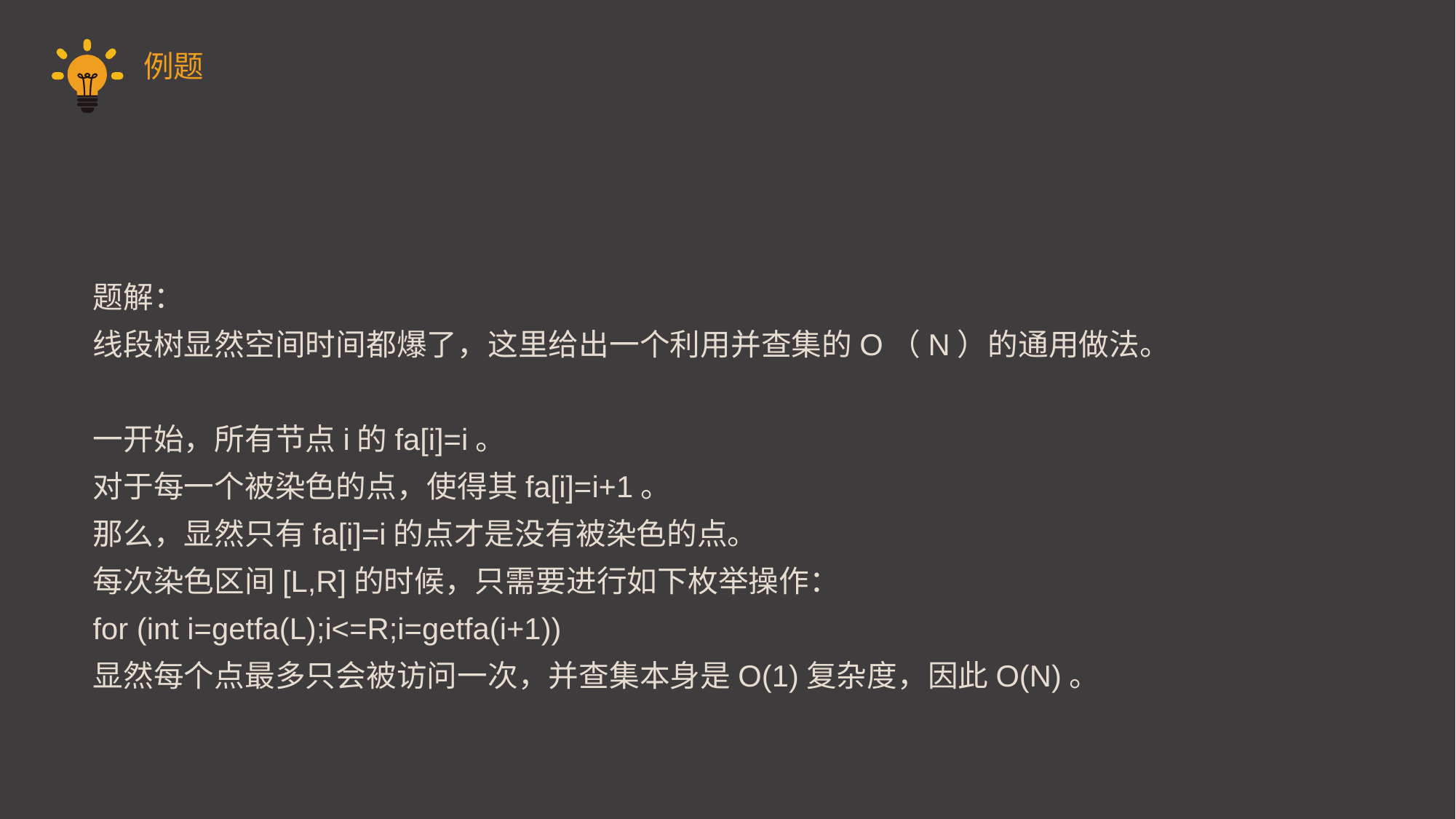

例题
题解：
线段树显然空间时间都爆了，这里给出一个利用并查集的O（N）的通用做法。

一开始，所有节点i的fa[i]=i。
对于每一个被染色的点，使得其fa[i]=i+1。
那么，显然只有fa[i]=i的点才是没有被染色的点。
每次染色区间[L,R]的时候，只需要进行如下枚举操作：
for (int i=getfa(L);i<=R;i=getfa(i+1))
显然每个点最多只会被访问一次，并查集本身是O(1)复杂度，因此O(N)。